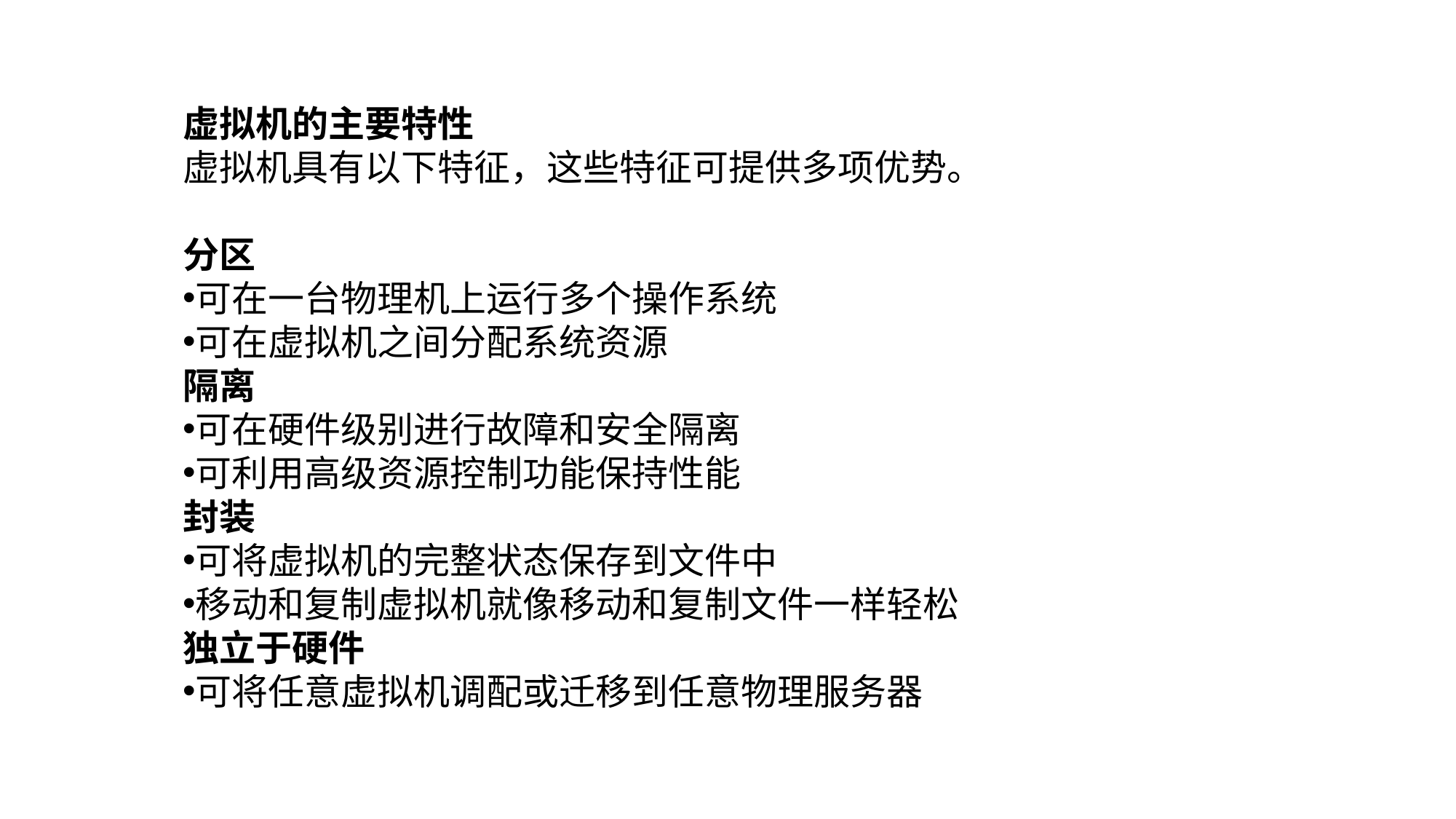

虚拟机的主要特性
虚拟机具有以下特征，这些特征可提供多项优势。

分区
可在一台物理机上运行多个操作系统
可在虚拟机之间分配系统资源
隔离
可在硬件级别进行故障和安全隔离
可利用高级资源控制功能保持性能
封装
可将虚拟机的完整状态保存到文件中
移动和复制虚拟机就像移动和复制文件一样轻松
独立于硬件
可将任意虚拟机调配或迁移到任意物理服务器